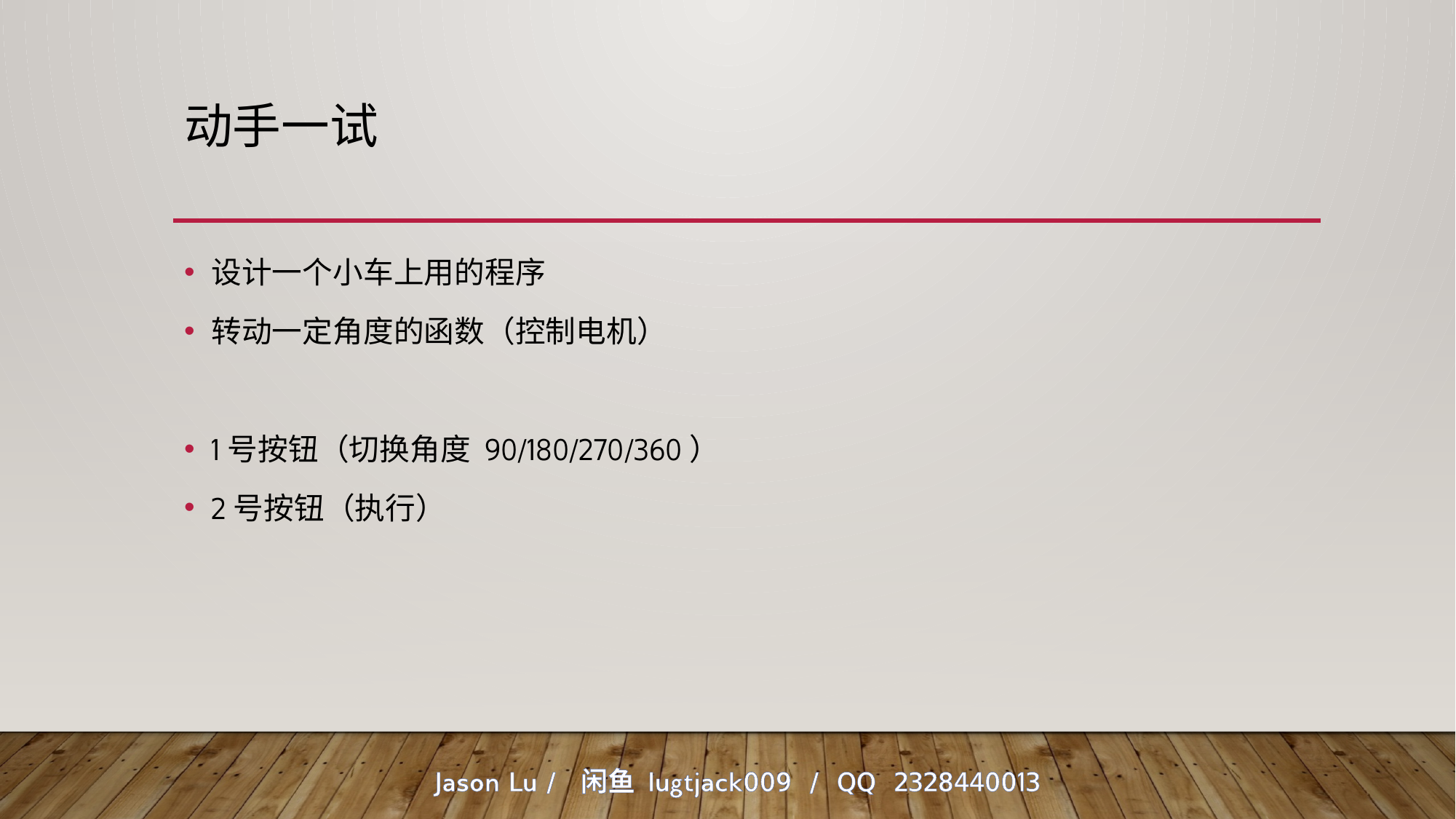

# 动手一试
设计一个小车上用的程序
转动一定角度的函数（控制电机）

1号按钮（切换角度 90/180/270/360）
2号按钮（执行）